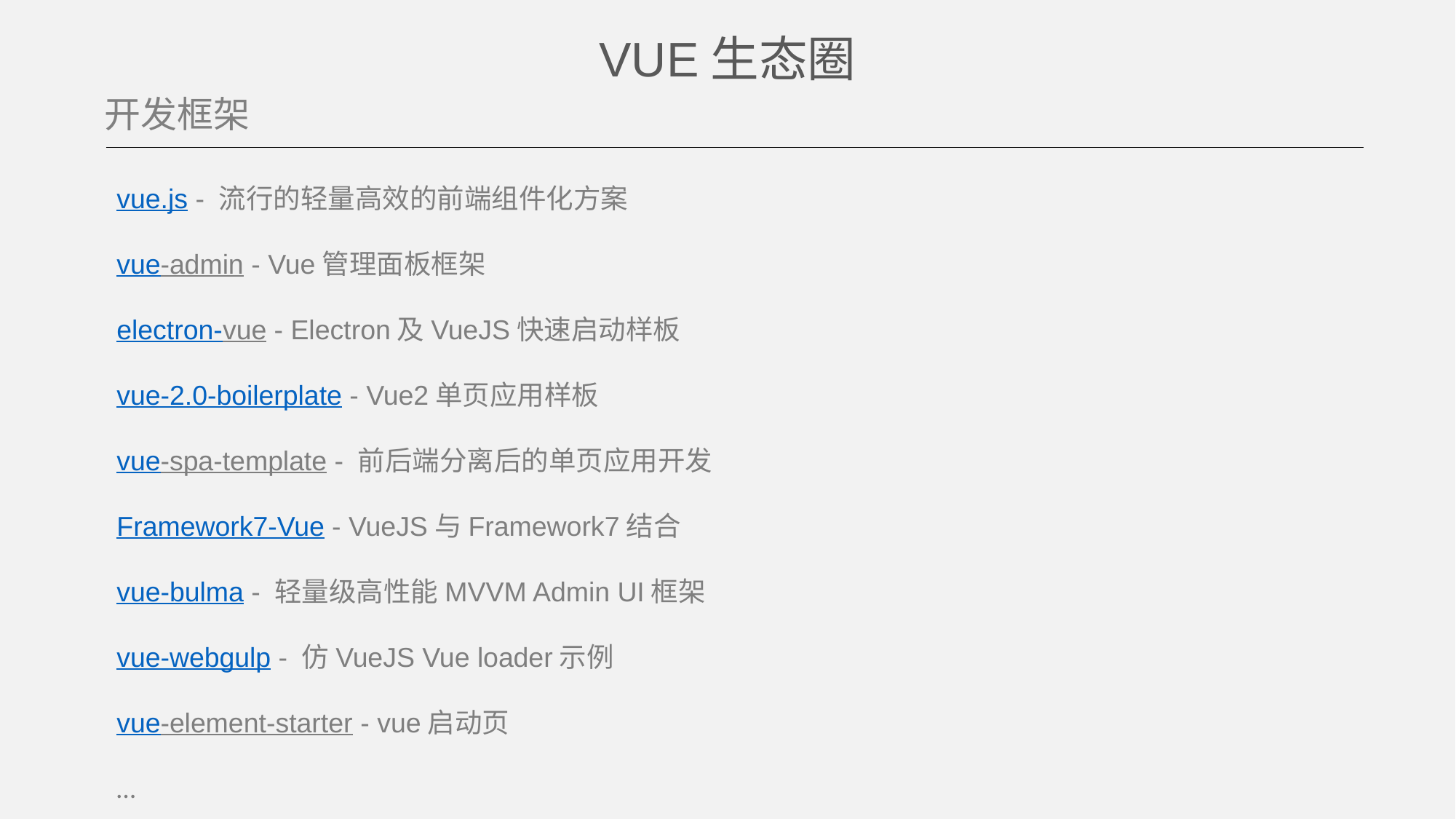

VUE生态圈
开发框架

vue.js - 流行的轻量高效的前端组件化方案

vue-admin - Vue管理面板框架

electron-vue - Electron及VueJS快速启动样板

vue-2.0-boilerplate - Vue2单页应用样板​

vue-spa-template - 前后端分离后的单页应用开发

Framework7-Vue - VueJS与Framework7结合

vue-bulma - 轻量级高性能MVVM Admin UI框架

vue-webgulp - 仿VueJS Vue loader示例

vue-element-starter - vue启动页

…